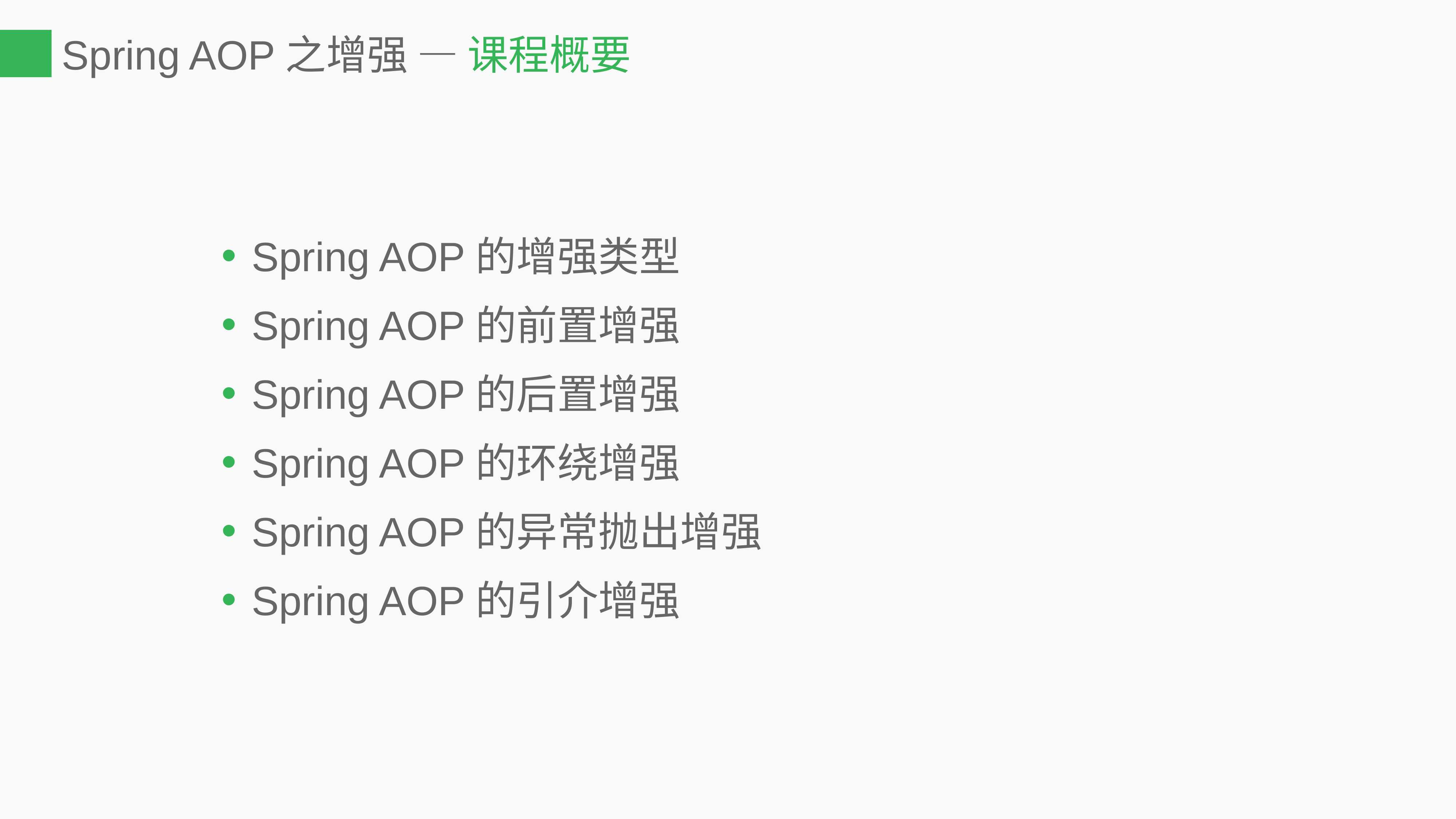

# Spring AOP之增强 — 课程概要
Spring AOP的增强类型
Spring AOP的前置增强
Spring AOP的后置增强
Spring AOP的环绕增强
Spring AOP的异常抛出增强
Spring AOP的引介增强